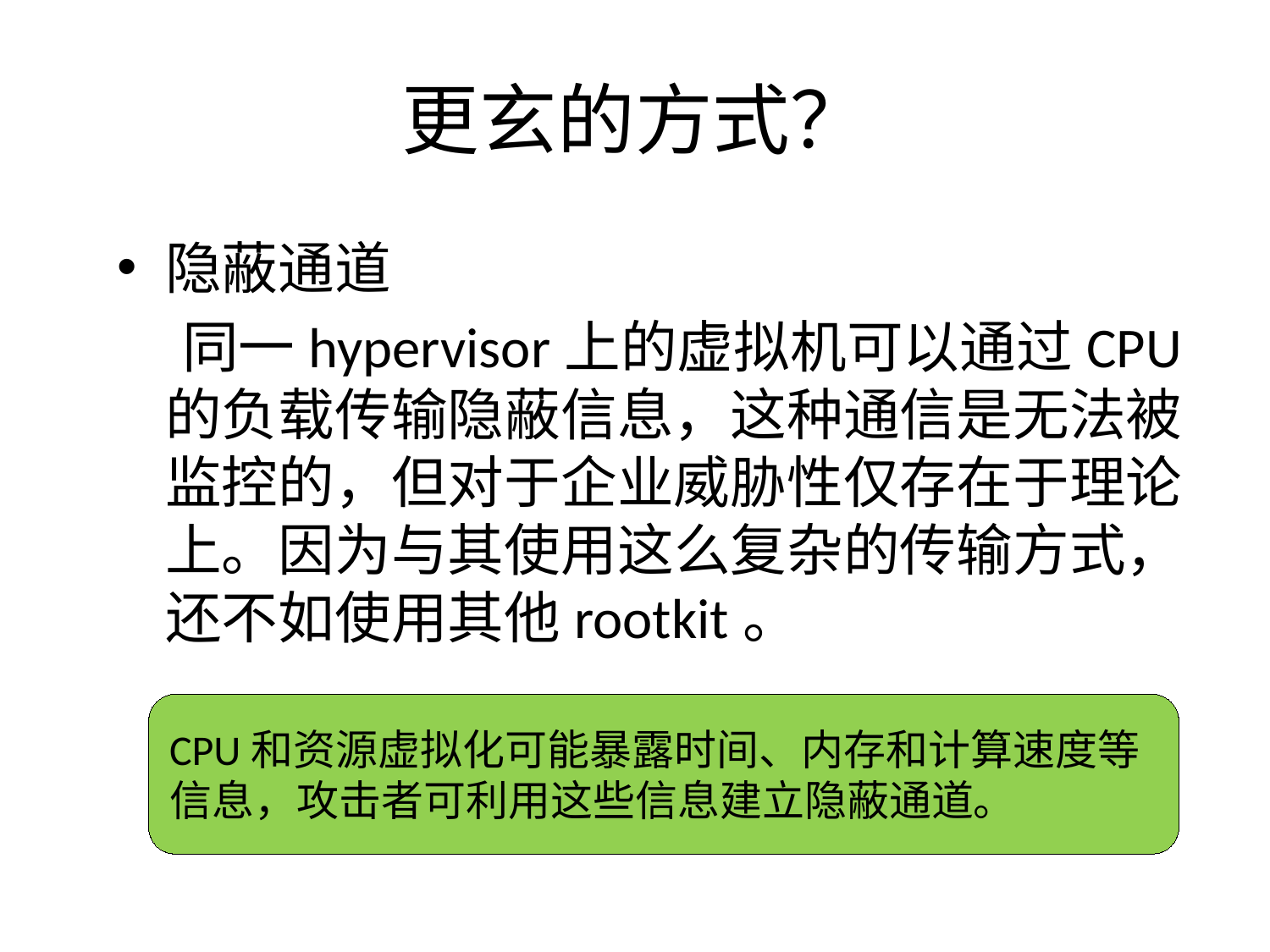

# 更玄的方式？
隐蔽通道
    同一hypervisor上的虚拟机可以通过CPU的负载传输隐蔽信息，这种通信是无法被监控的，但对于企业威胁性仅存在于理论上。因为与其使用这么复杂的传输方式，还不如使用其他rootkit。

CPU和资源虚拟化可能暴露时间、内存和计算速度等信息，攻击者可利用这些信息建立隐蔽通道。